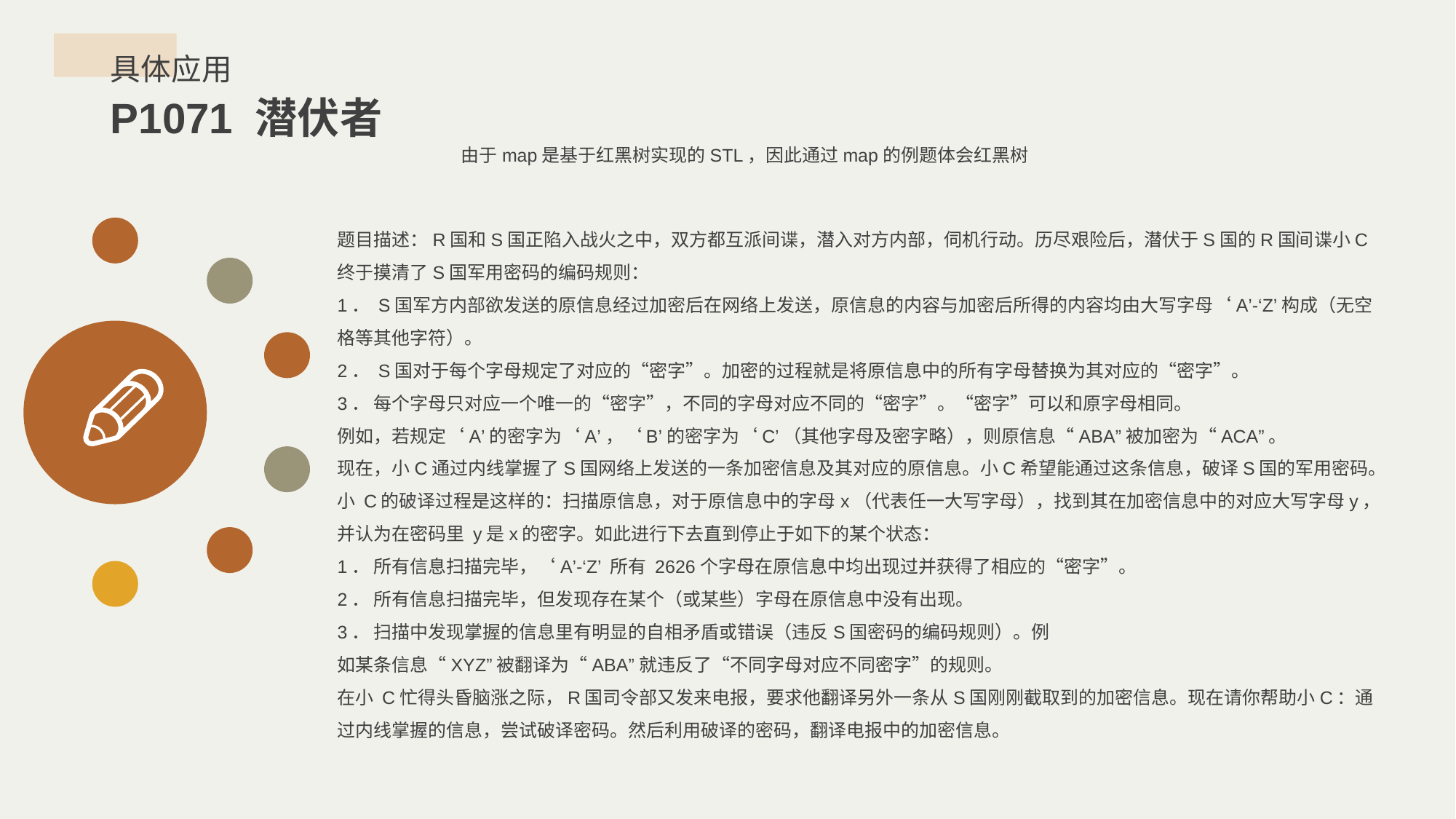

具体应用

P1071 潜伏者
由于map是基于红黑树实现的STL，因此通过map的例题体会红黑树

题目描述：R国和S国正陷入战火之中，双方都互派间谍，潜入对方内部，伺机行动。历尽艰险后，潜伏于S国的R国间谍小C终于摸清了S国军用密码的编码规则：
1． S国军方内部欲发送的原信息经过加密后在网络上发送，原信息的内容与加密后所得的内容均由大写字母‘A’-‘Z’构成（无空格等其他字符）。
2． S国对于每个字母规定了对应的“密字”。加密的过程就是将原信息中的所有字母替换为其对应的“密字”。
3． 每个字母只对应一个唯一的“密字”，不同的字母对应不同的“密字”。“密字”可以和原字母相同。
例如，若规定‘A’的密字为‘A’，‘B’的密字为‘C’（其他字母及密字略），则原信息“ABA”被加密为“ACA”。
现在，小C通过内线掌握了S国网络上发送的一条加密信息及其对应的原信息。小C希望能通过这条信息，破译S国的军用密码。小 C的破译过程是这样的：扫描原信息，对于原信息中的字母x（代表任一大写字母），找到其在加密信息中的对应大写字母y，并认为在密码里 y是x的密字。如此进行下去直到停止于如下的某个状态：
1． 所有信息扫描完毕，‘A’-‘Z’ 所有 2626个字母在原信息中均出现过并获得了相应的“密字”。
2． 所有信息扫描完毕，但发现存在某个（或某些）字母在原信息中没有出现。
3． 扫描中发现掌握的信息里有明显的自相矛盾或错误（违反S国密码的编码规则）。例
如某条信息“XYZ”被翻译为“ABA”就违反了“不同字母对应不同密字”的规则。
在小 C忙得头昏脑涨之际，R国司令部又发来电报，要求他翻译另外一条从S国刚刚截取到的加密信息。现在请你帮助小C：通过内线掌握的信息，尝试破译密码。然后利用破译的密码，翻译电报中的加密信息。